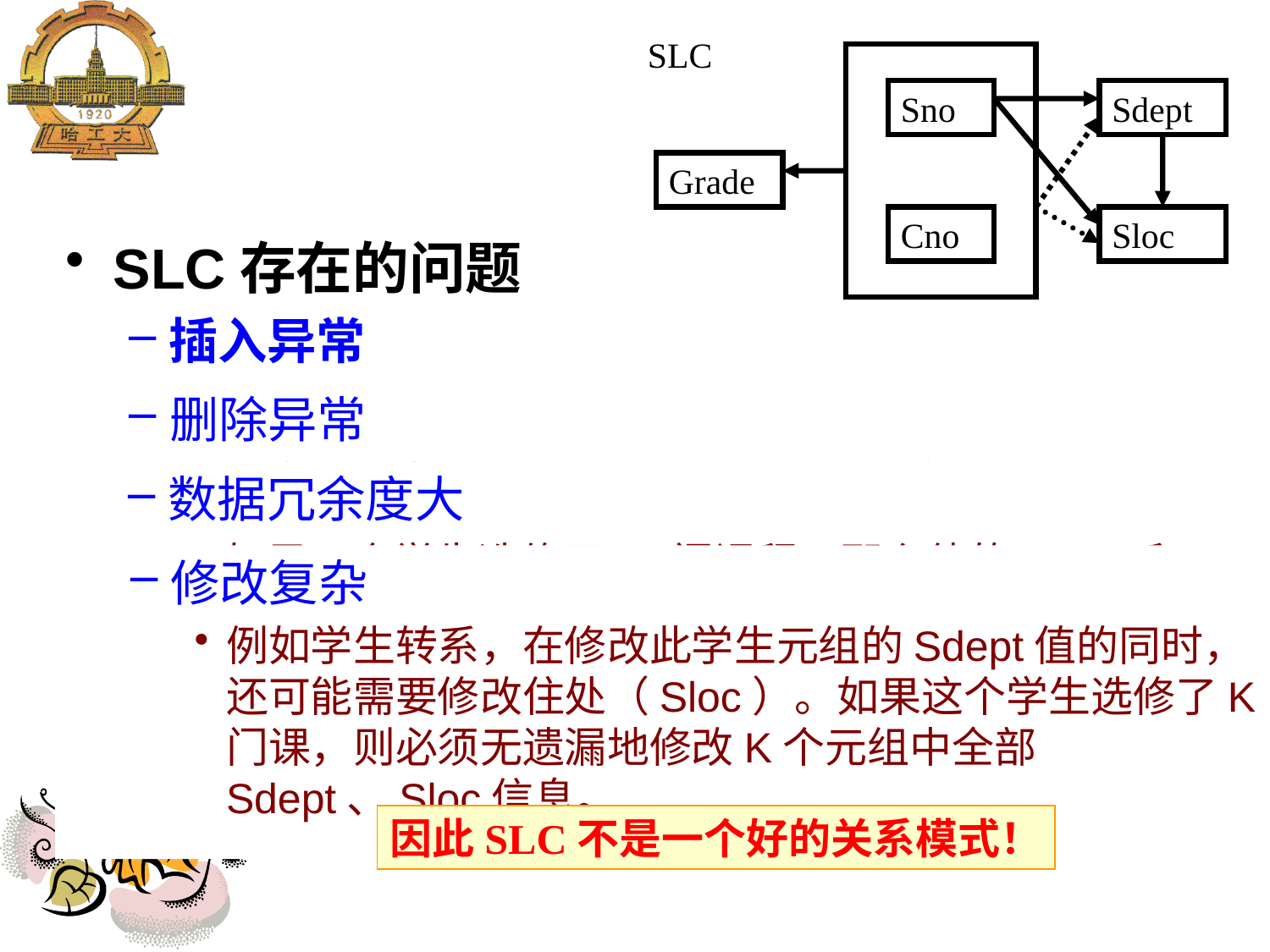

SLC

Sno
Sdept

Grade

Cno

Sloc
SLC存在的问题
插入异常
假设Sno＝95102，Sdept＝IS，Sloc＝N的学生还未选课，因课程号是键属性，因此该学生的信息无法插入SLC。
删除异常
假定某个学生本来只选修了3号课程这一门课。现在因身体不适，他连3号课程也不选修了。因课程号是键属性，此操作将导致该学生信息的整个元组都要删除。
数据冗余度大
如果一个学生选修了10门课程，那么他的Sdept和Sloc值就要重复存储了10次。
修改复杂
例如学生转系，在修改此学生元组的Sdept值的同时，还可能需要修改住处（Sloc）。如果这个学生选修了K门课，则必须无遗漏地修改K个元组中全部Sdept、Sloc信息。
因此SLC不是一个好的关系模式！